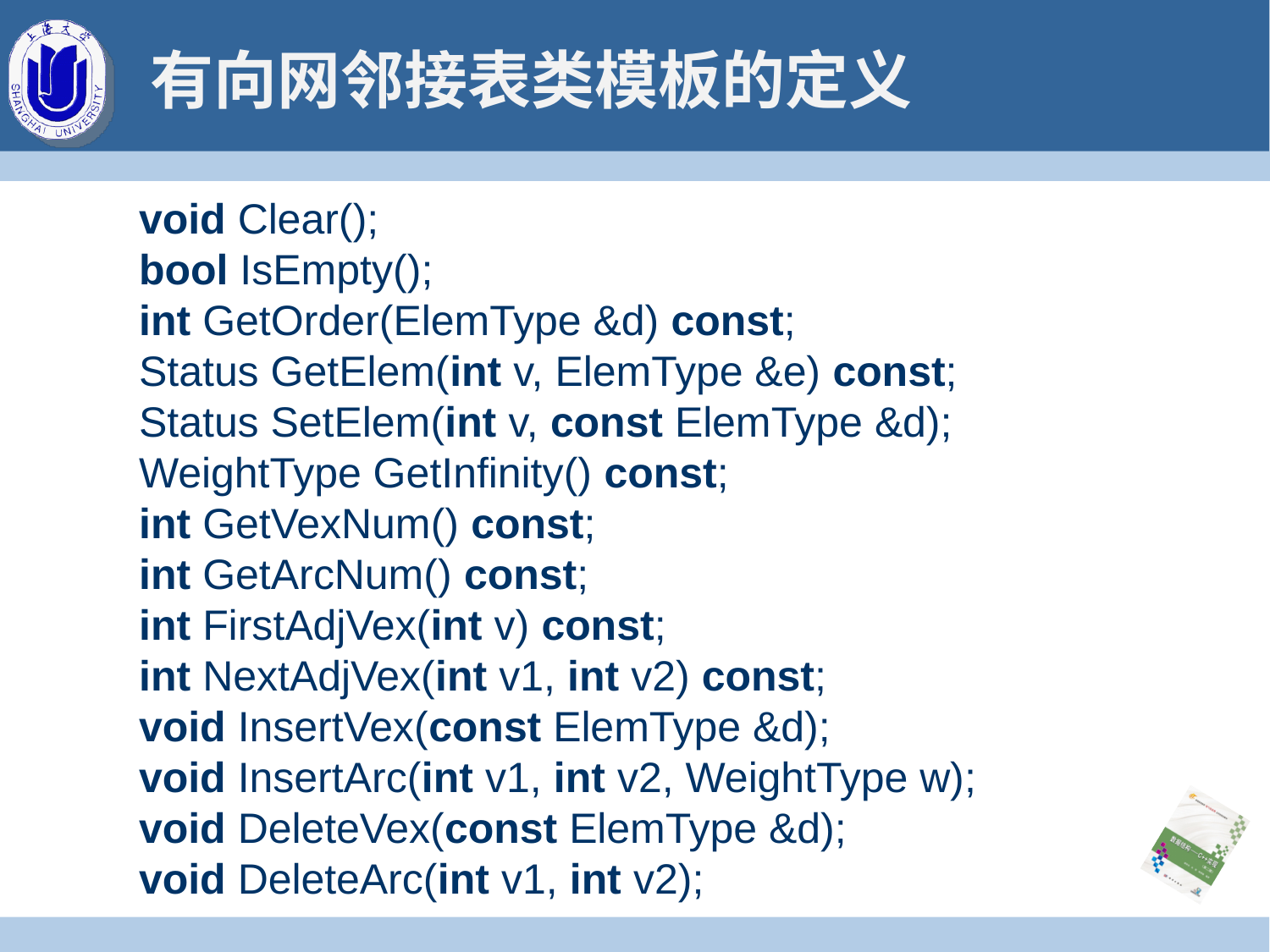

# 有向网邻接表类模板的定义
     void Clear();
     bool IsEmpty();
     int GetOrder(ElemType &d) const;
     Status GetElem(int v, ElemType &e) const;
     Status SetElem(int v, const ElemType &d);
     WeightType GetInfinity() const;
     int GetVexNum() const;
     int GetArcNum() const;
     int FirstAdjVex(int v) const;
     int NextAdjVex(int v1, int v2) const;
     void InsertVex(const ElemType &d);
     void InsertArc(int v1, int v2, WeightType w);
     void DeleteVex(const ElemType &d);
     void DeleteArc(int v1, int v2);